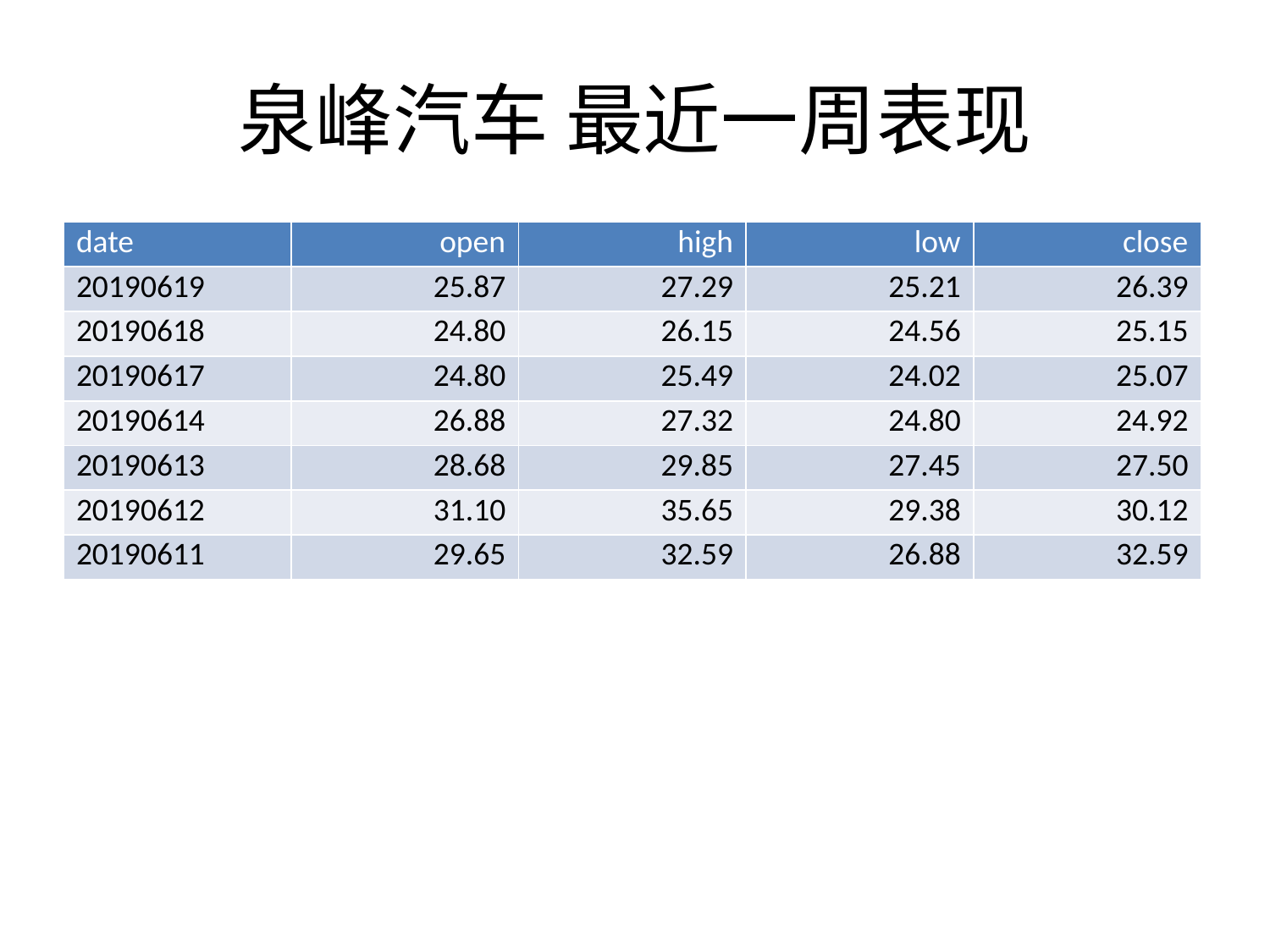

# 泉峰汽车 最近一周表现
| date | open | high | low | close |
| --- | --- | --- | --- | --- |
| 20190619 | 25.87 | 27.29 | 25.21 | 26.39 |
| 20190618 | 24.80 | 26.15 | 24.56 | 25.15 |
| 20190617 | 24.80 | 25.49 | 24.02 | 25.07 |
| 20190614 | 26.88 | 27.32 | 24.80 | 24.92 |
| 20190613 | 28.68 | 29.85 | 27.45 | 27.50 |
| 20190612 | 31.10 | 35.65 | 29.38 | 30.12 |
| 20190611 | 29.65 | 32.59 | 26.88 | 32.59 |